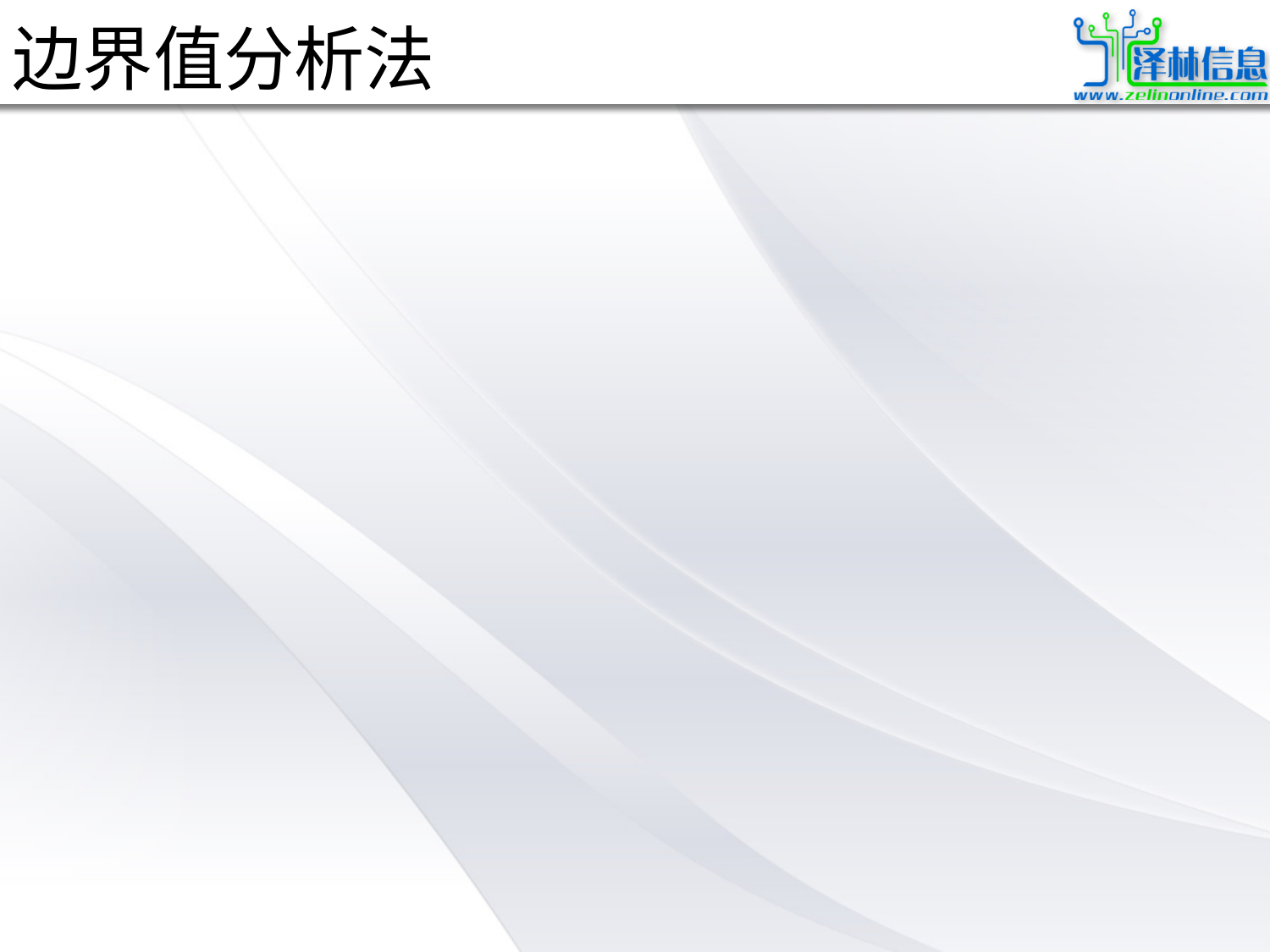

# 边界值分析法
2）如果输入条件规定了值的个数,则用最大个数,最小个数,比最小个数少一,比最大个数多一的数作为测试数据。
比如，一个输入文件应包括1~255个记录，则测试用例可取1和255，还应取0及256等。